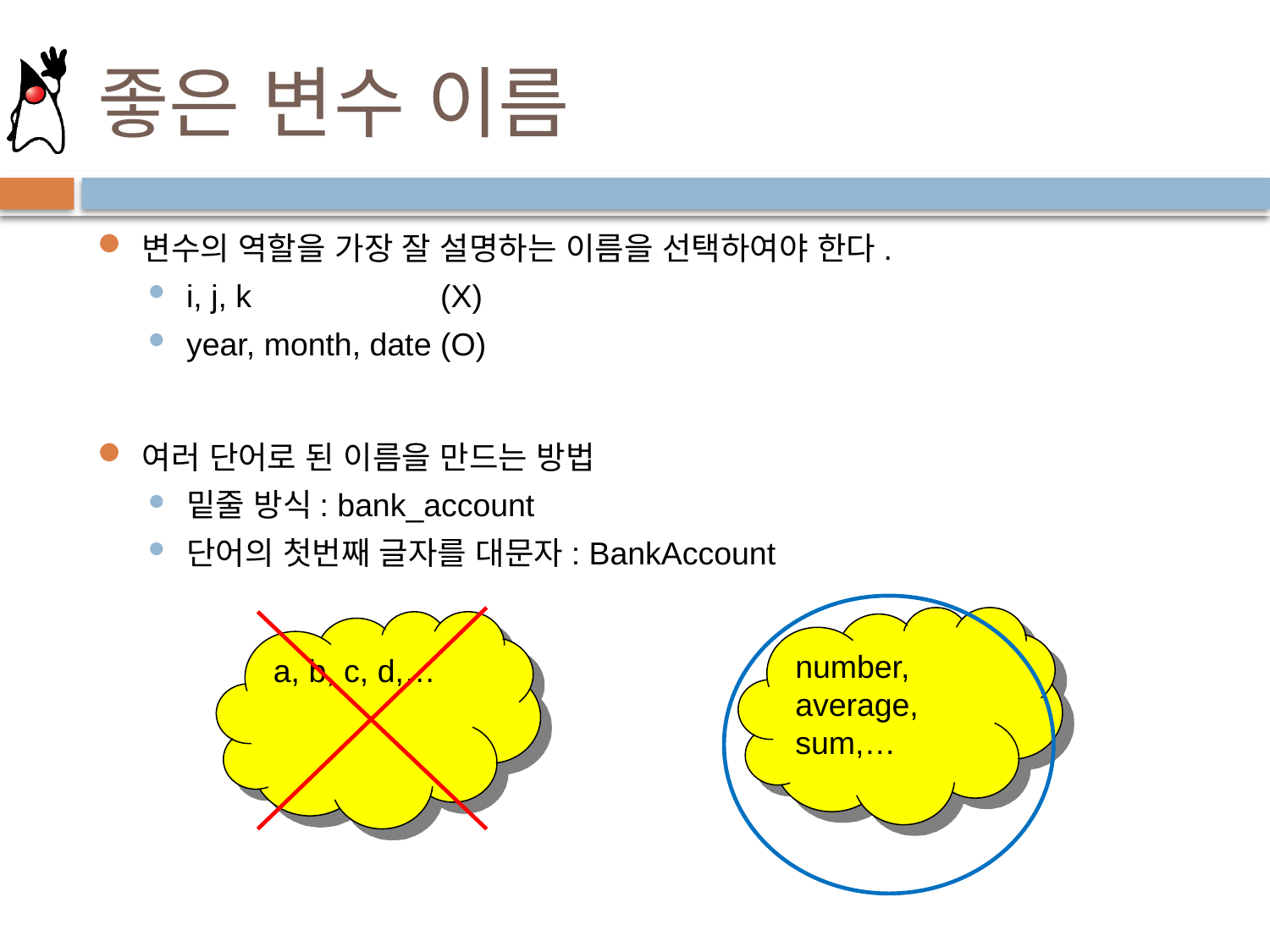

# 좋은 변수 이름
변수의 역할을 가장 잘 설명하는 이름을 선택하여야 한다.
i, j, k		(X)
year, month, date	(O)

여러 단어로 된 이름을 만드는 방법
밑줄 방식: bank_account
단어의 첫번째 글자를 대문자: BankAccount

number, average, sum,…
a, b, c, d,…